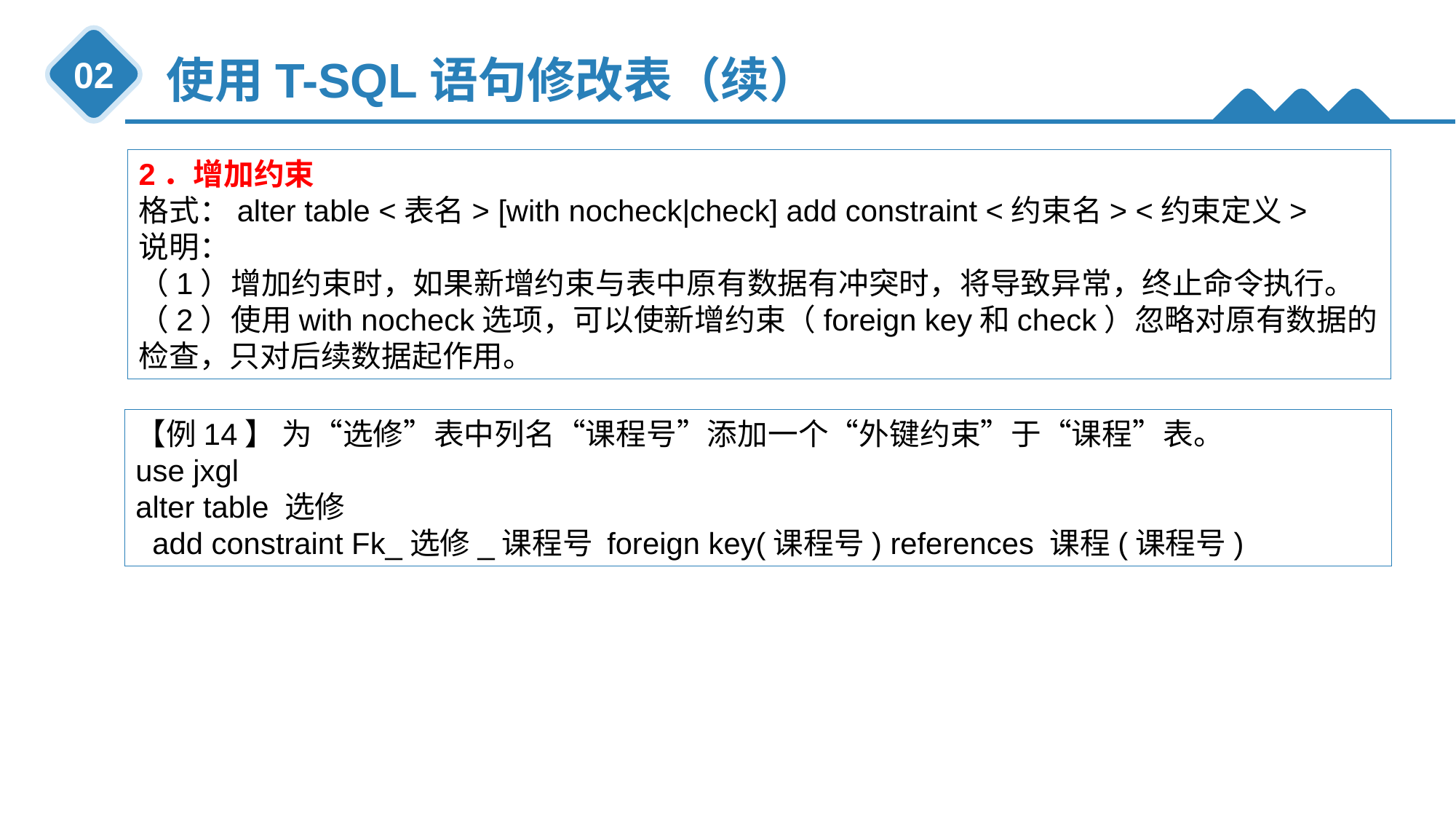

使用T-SQL语句修改表（续）
02
01

2．增加约束
格式：alter table <表名> [with nocheck|check] add constraint <约束名> <约束定义>
说明：
（1）增加约束时，如果新增约束与表中原有数据有冲突时，将导致异常，终止命令执行。
（2）使用with nocheck选项，可以使新增约束（foreign key和check）忽略对原有数据的检查，只对后续数据起作用。
【例14】 为“选修”表中列名“课程号”添加一个“外键约束”于“课程”表。
use jxgl
alter table 选修
  add constraint Fk_选修_课程号 foreign key(课程号) references 课程(课程号)